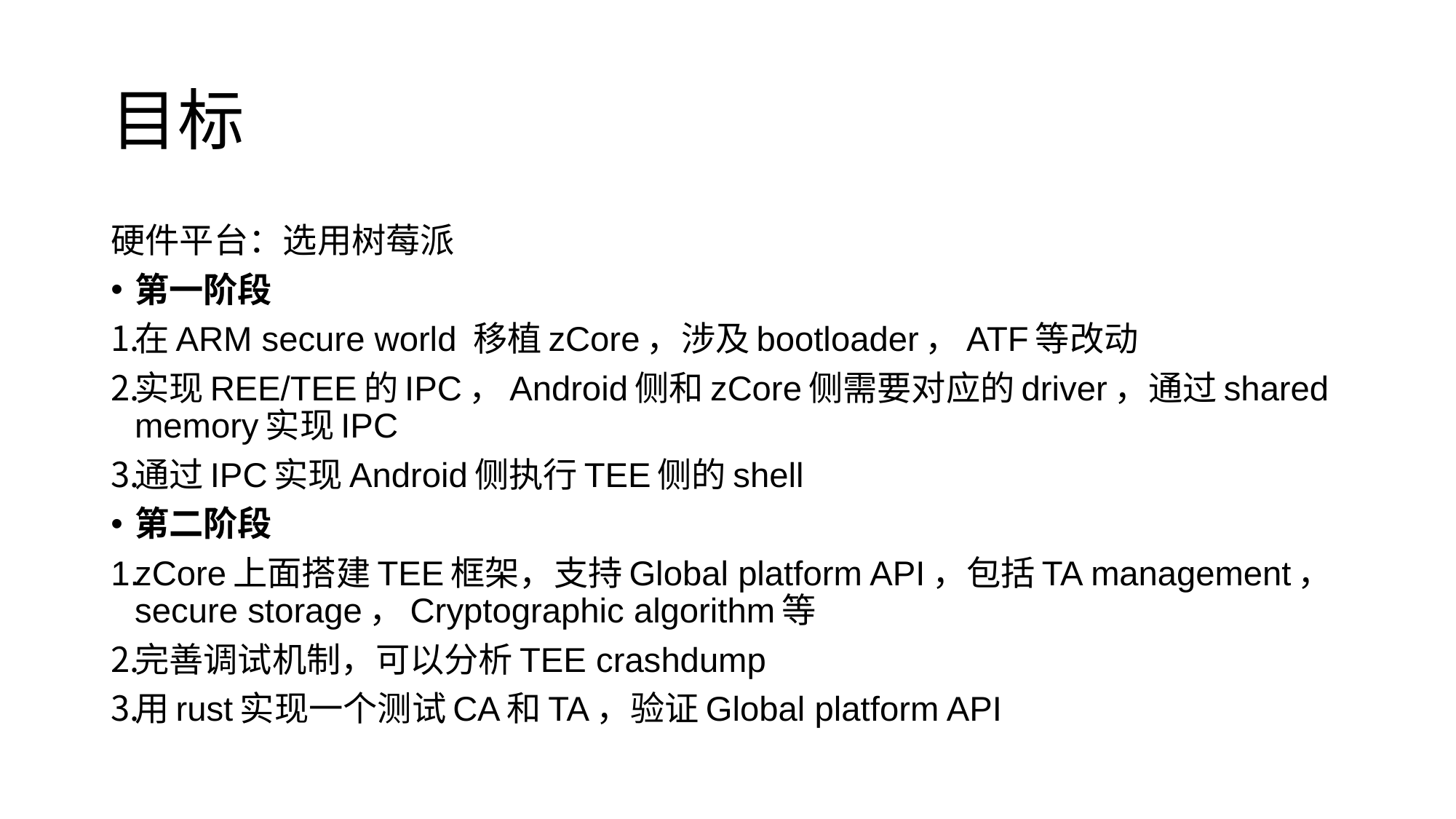

# 目标
硬件平台：选用树莓派
第一阶段
在ARM secure world 移植zCore，涉及bootloader，ATF等改动
实现REE/TEE的IPC，Android侧和zCore侧需要对应的driver，通过shared memory实现IPC
通过IPC实现Android侧执行TEE侧的shell
第二阶段
zCore上面搭建TEE框架，支持Global platform API，包括TA management，secure storage，Cryptographic algorithm等
完善调试机制，可以分析TEE crashdump
用rust实现一个测试CA和TA，验证Global platform API